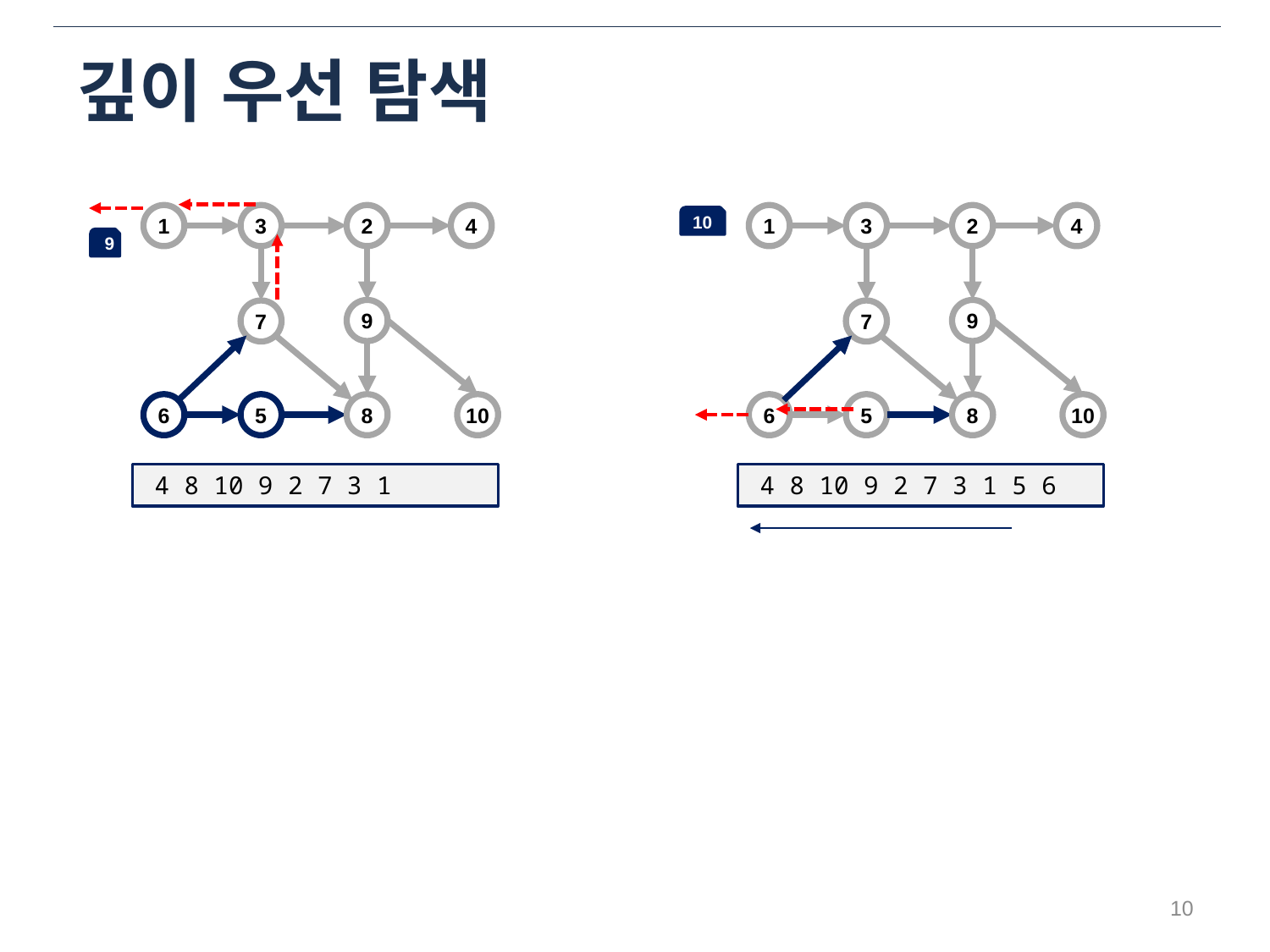

# 깊이 우선 탐색
1
3
2
4
9
7
6
5
8
10
1
3
2
4
9
7
6
5
8
10
10
9
4 8 10 9 2 7 3 1
4 8 10 9 2 7 3 1 5 6
10